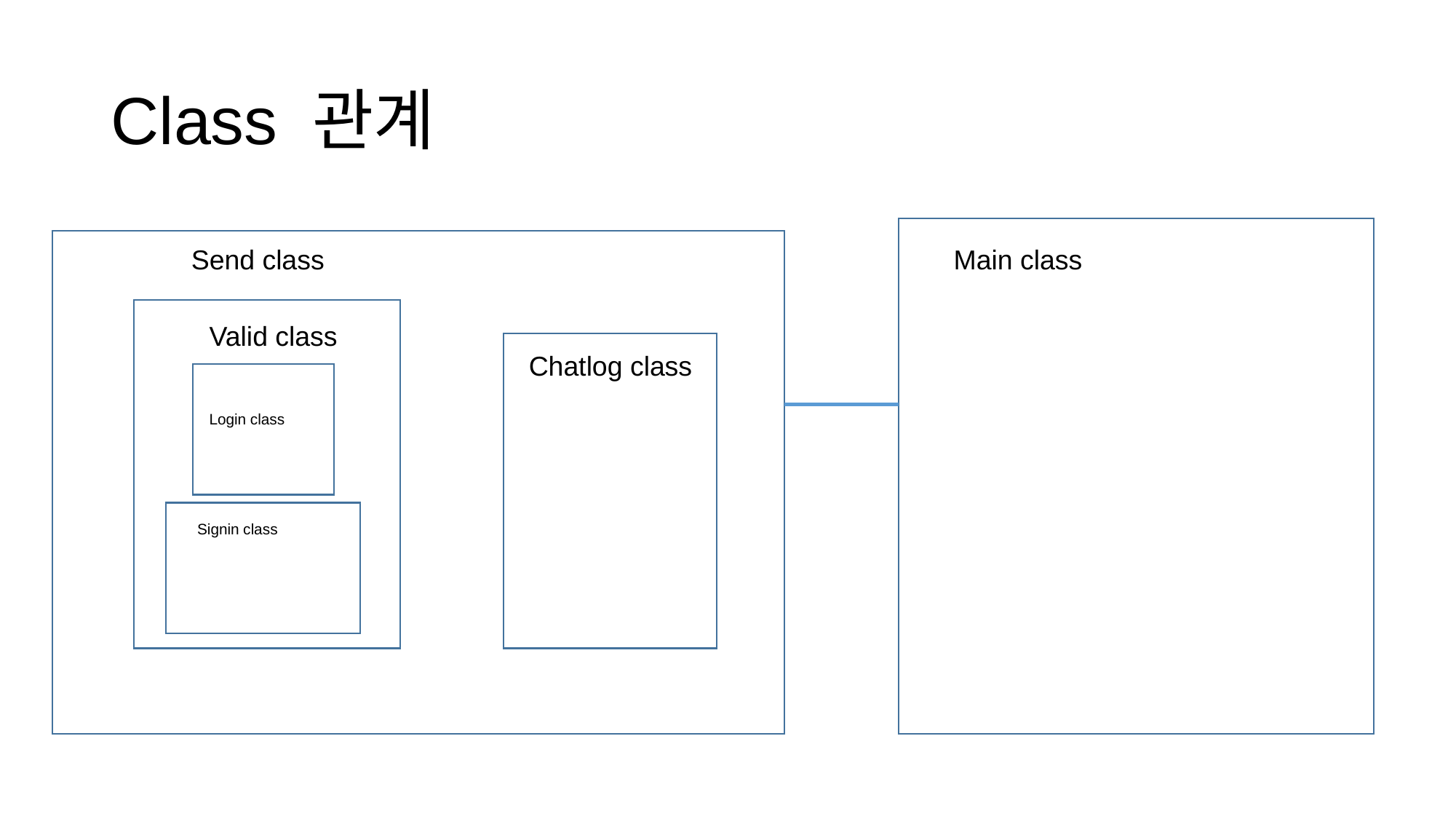

# Class 관계

Send class
Main class

Valid class

Chatlog class

Login class

Signin class